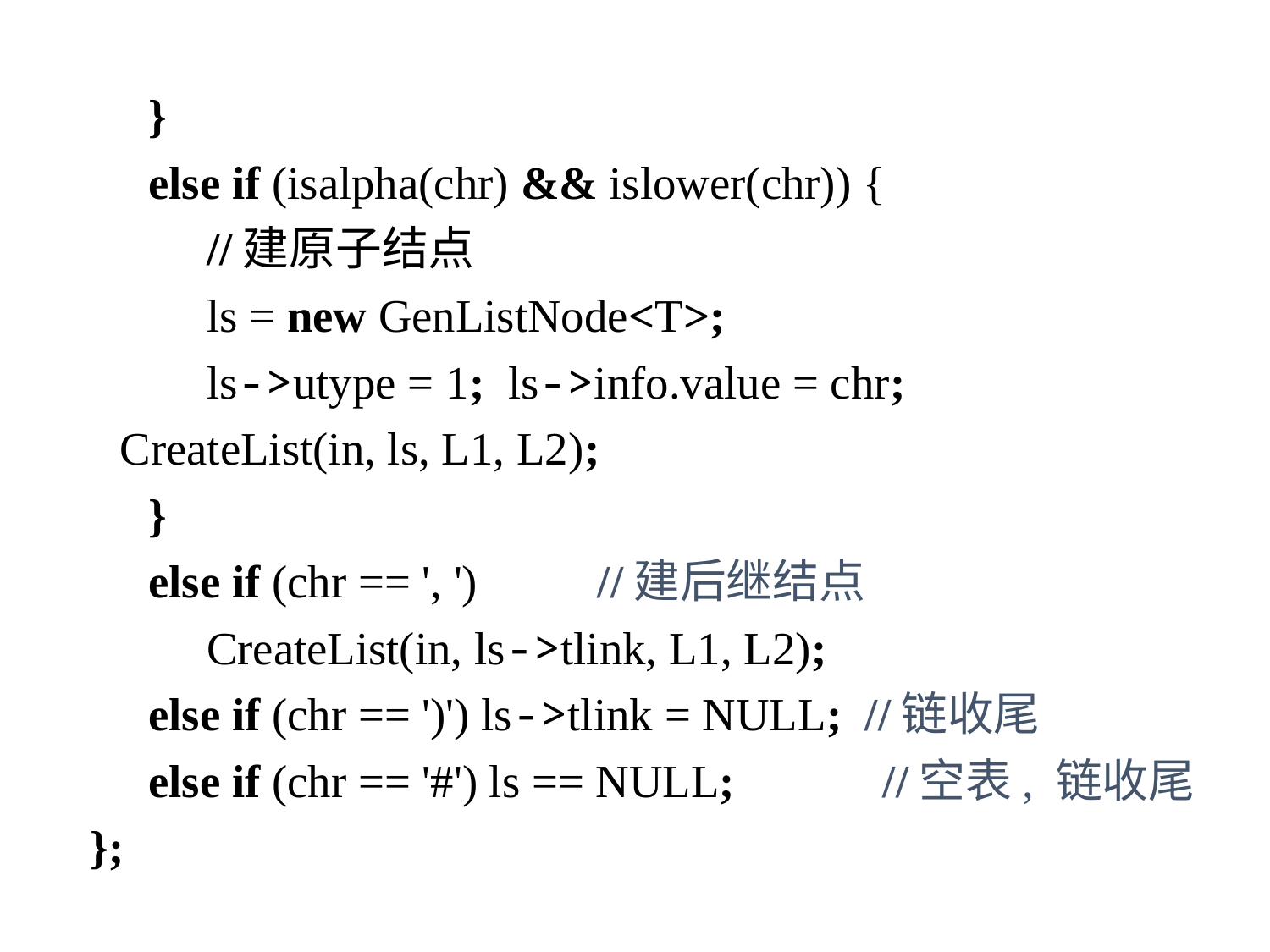

}
     else if (isalpha(chr) && islower(chr)) {
          //建原子结点
          ls = new GenListNode<T>;
          ls->utype = 1;  ls->info.value = chr;
		CreateList(in, ls, L1, L2);
     }
     else if (chr == ', ') 		//建后继结点
          CreateList(in, ls->tlink, L1, L2);
     else if (chr == ')') ls->tlink = NULL;  //链收尾
     else if (chr == '#') ls == NULL;	    //空表, 链收尾
};